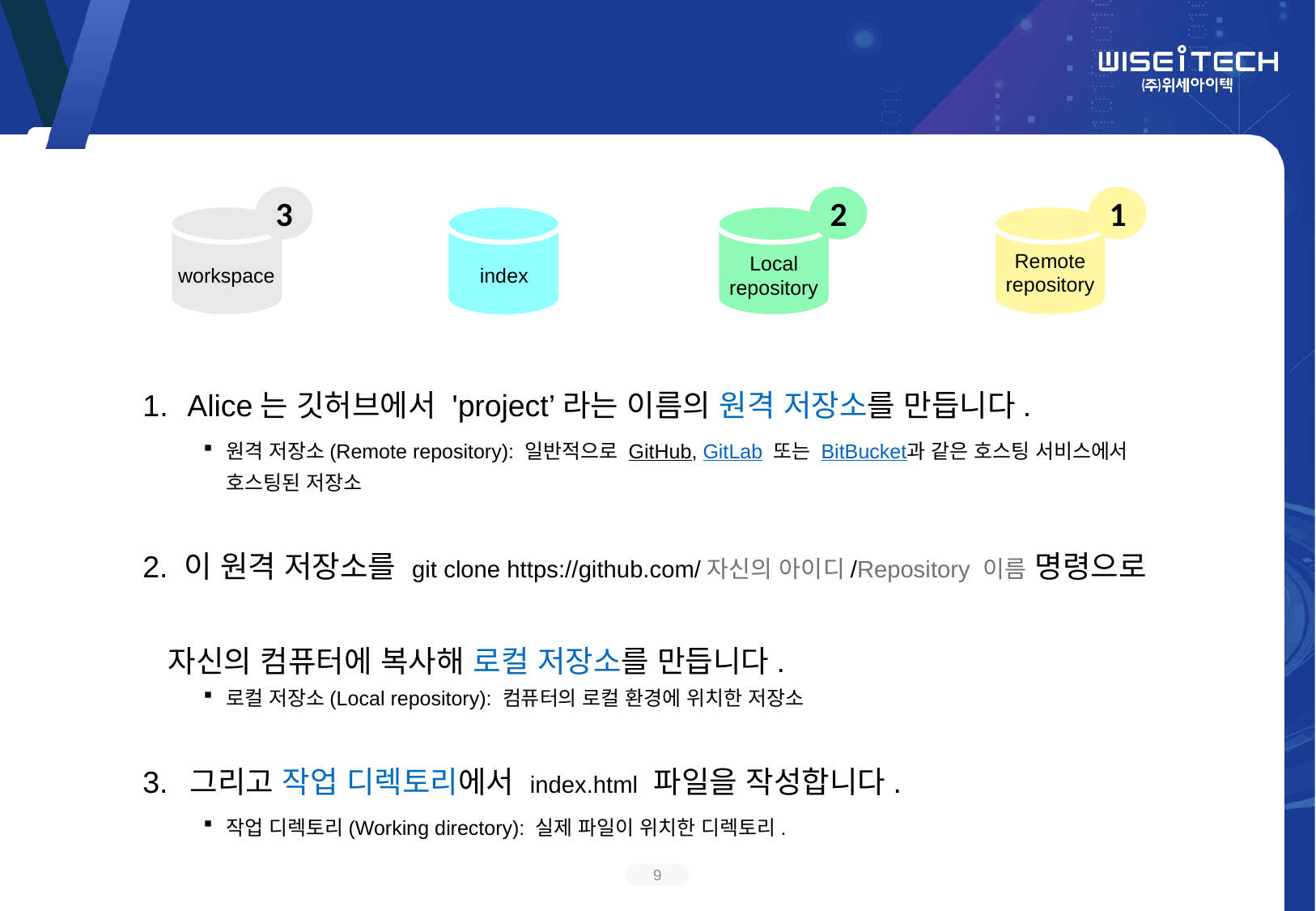

Git과정 이해
3
1
2

workspace

index

Local
repository

Remote
repository
 Alice는 깃허브에서 'project’라는 이름의 원격 저장소를 만듭니다.
원격 저장소(Remote repository): 일반적으로 GitHub, GitLab 또는 BitBucket과 같은 호스팅 서비스에서 호스팅된 저장소
 이 원격 저장소를 git clone https://github.com/자신의 아이디/Repository 이름 명령으로
   자신의 컴퓨터에 복사해 로컬 저장소를 만듭니다.
로컬 저장소(Local repository): 컴퓨터의 로컬 환경에 위치한 저장소
 그리고 작업 디렉토리에서 index.html 파일을 작성합니다.
작업 디렉토리(Working directory): 실제 파일이 위치한 디렉토리.